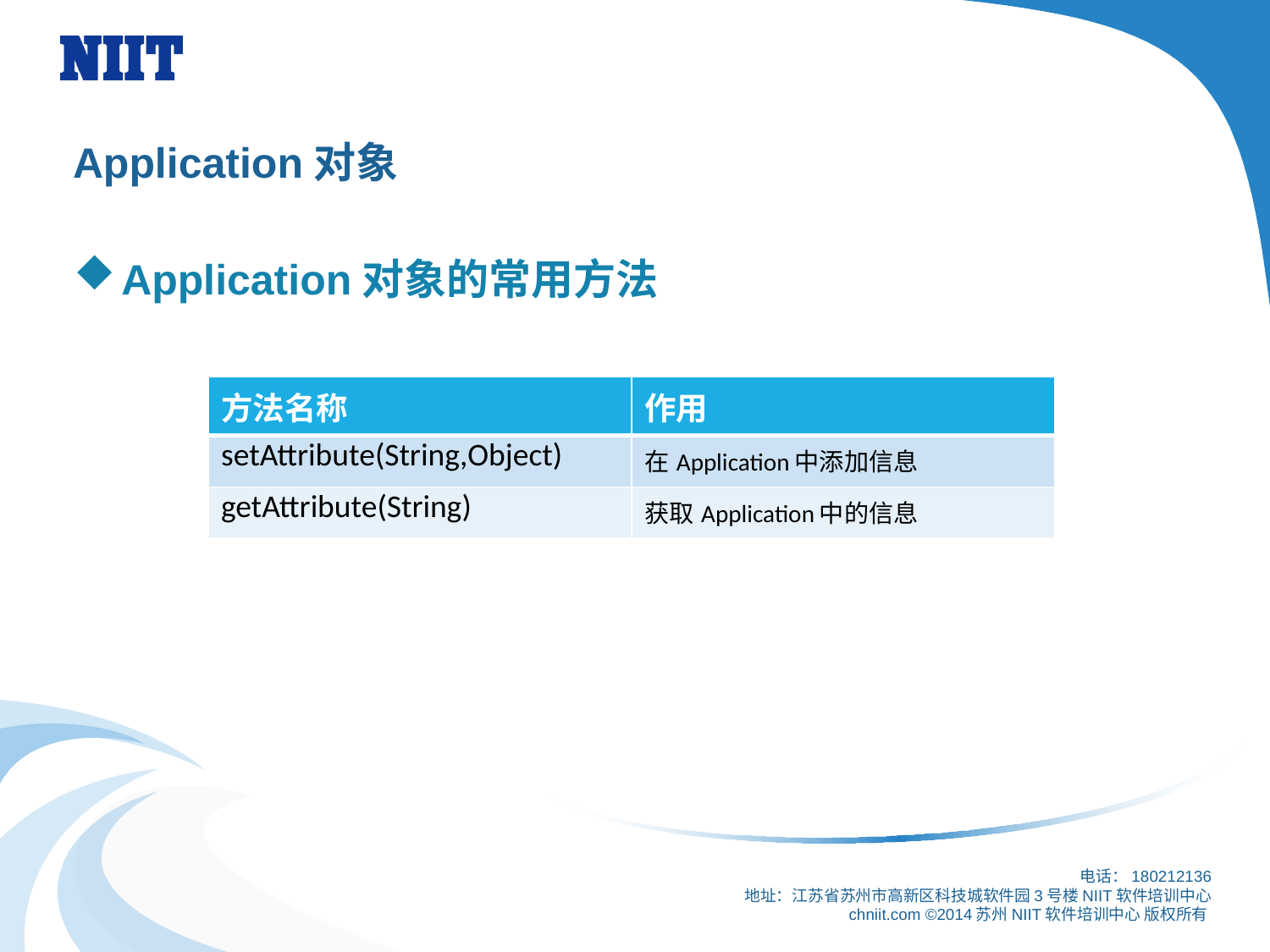

# Application对象
Application对象的常用方法
| 方法名称 | 作用 |
| --- | --- |
| setAttribute(String,Object) | 在Application中添加信息 |
| getAttribute(String) | 获取Application中的信息 |